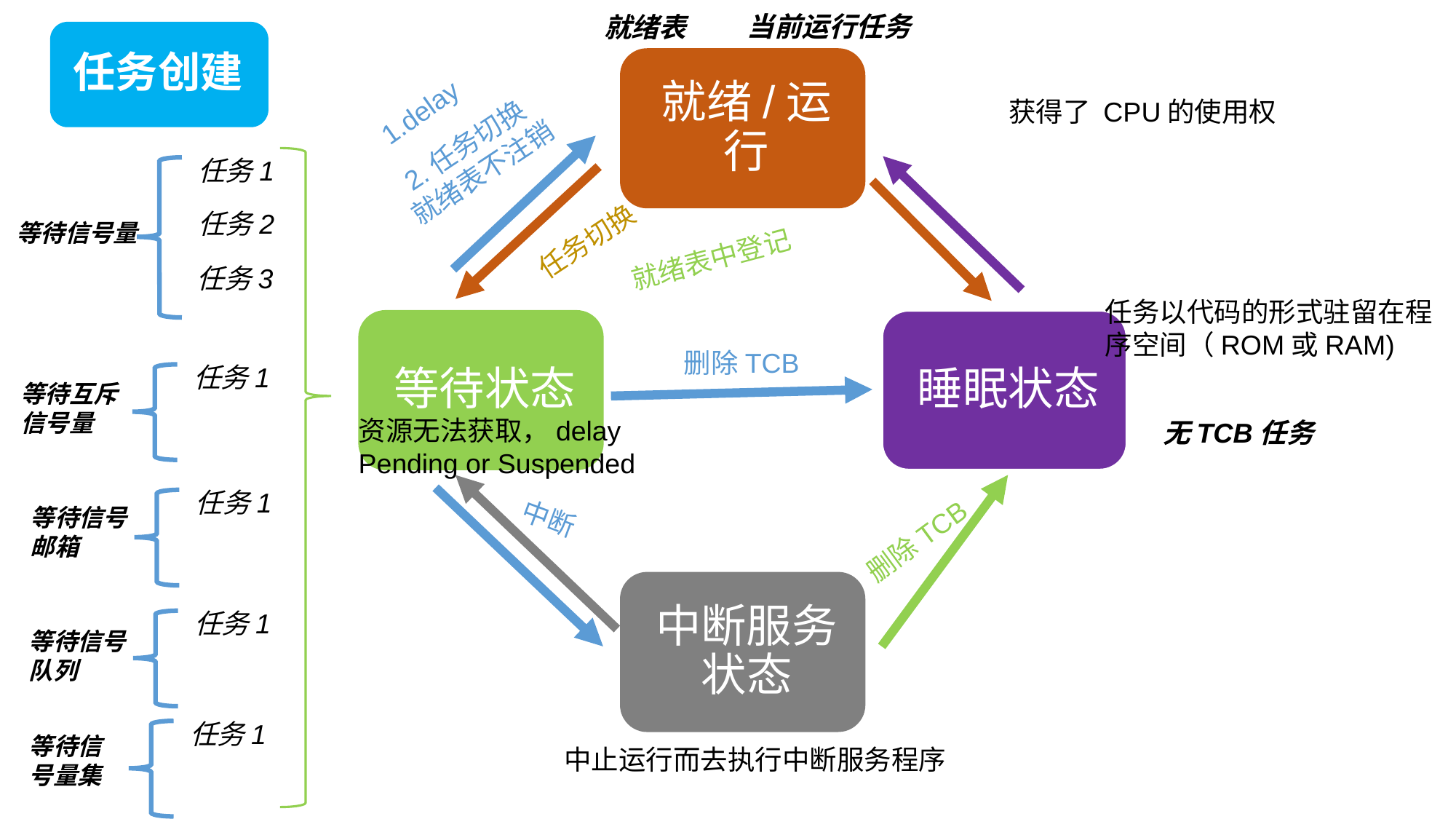

当前运行任务
就绪表

任务创建
就绪/运行
睡眠状态
中断服务状态
等待状态
1.delay
获得了 CPU的使用权
2.任务切换
就绪表不注销
任务1

等待信号量
任务2
任务3

任务切换
就绪表中登记
任务以代码的形式驻留在程序空间（ROM或RAM)
删除TCB
任务1

等待互斥信号量
资源无法获取，delay
Pending or Suspended
无TCB任务
任务1

等待信号邮箱
中断
删除TCB
任务1

等待信号队列
任务1

等待信号量集
中止运行而去执行中断服务程序